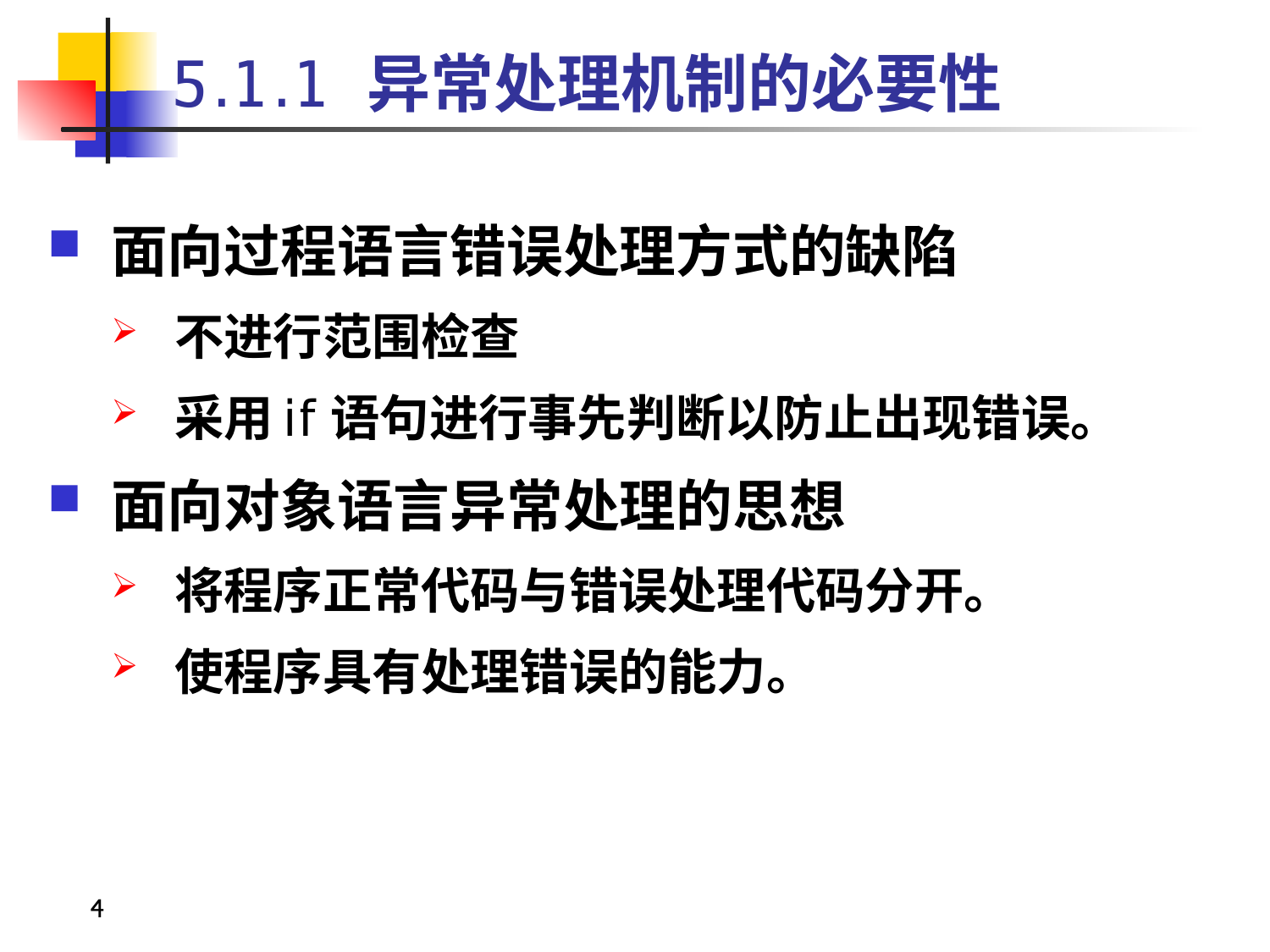

# 5.1.1 异常处理机制的必要性
面向过程语言错误处理方式的缺陷
不进行范围检查
采用if语句进行事先判断以防止出现错误。
面向对象语言异常处理的思想
将程序正常代码与错误处理代码分开。
使程序具有处理错误的能力。
4